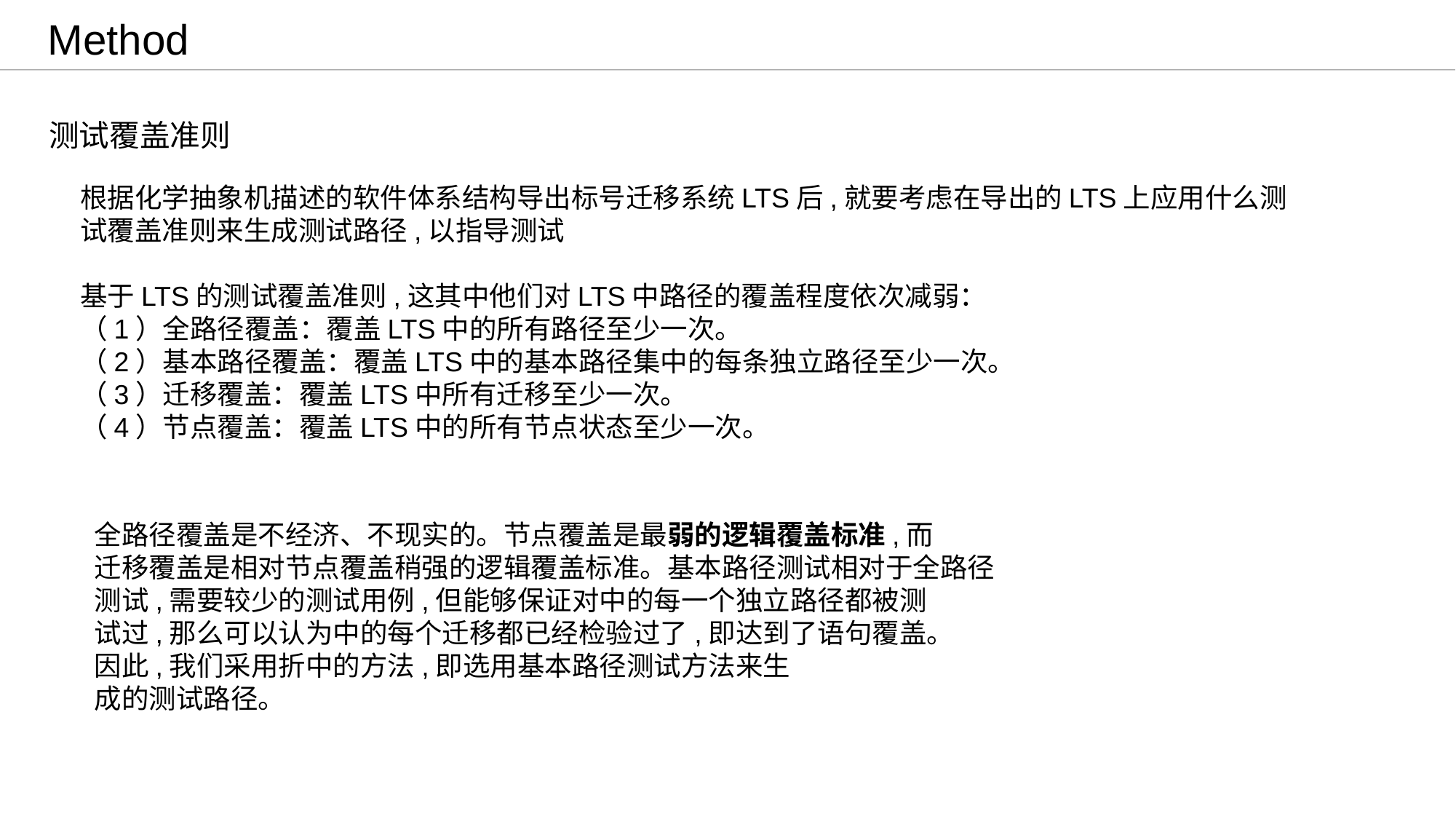

Method

测试覆盖准则
根据化学抽象机描述的软件体系结构导出标号迁移系统LTS后,就要考虑在导出的LTS上应用什么测试覆盖准则来生成测试路径,以指导测试

基于LTS的测试覆盖准则,这其中他们对LTS中路径的覆盖程度依次减弱：
（1）全路径覆盖：覆盖LTS中的所有路径至少一次。
（2）基本路径覆盖：覆盖LTS中的基本路径集中的每条独立路径至少一次。
（3）迁移覆盖：覆盖LTS中所有迁移至少一次。
（4）节点覆盖：覆盖LTS中的所有节点状态至少一次。
全路径覆盖是不经济、不现实的。节点覆盖是最弱的逻辑覆盖标准,而
迁移覆盖是相对节点覆盖稍强的逻辑覆盖标准。基本路径测试相对于全路径
测试,需要较少的测试用例,但能够保证对中的每一个独立路径都被测
试过,那么可以认为中的每个迁移都已经检验过了,即达到了语句覆盖。
因此,我们采用折中的方法,即选用基本路径测试方法来生
成的测试路径。